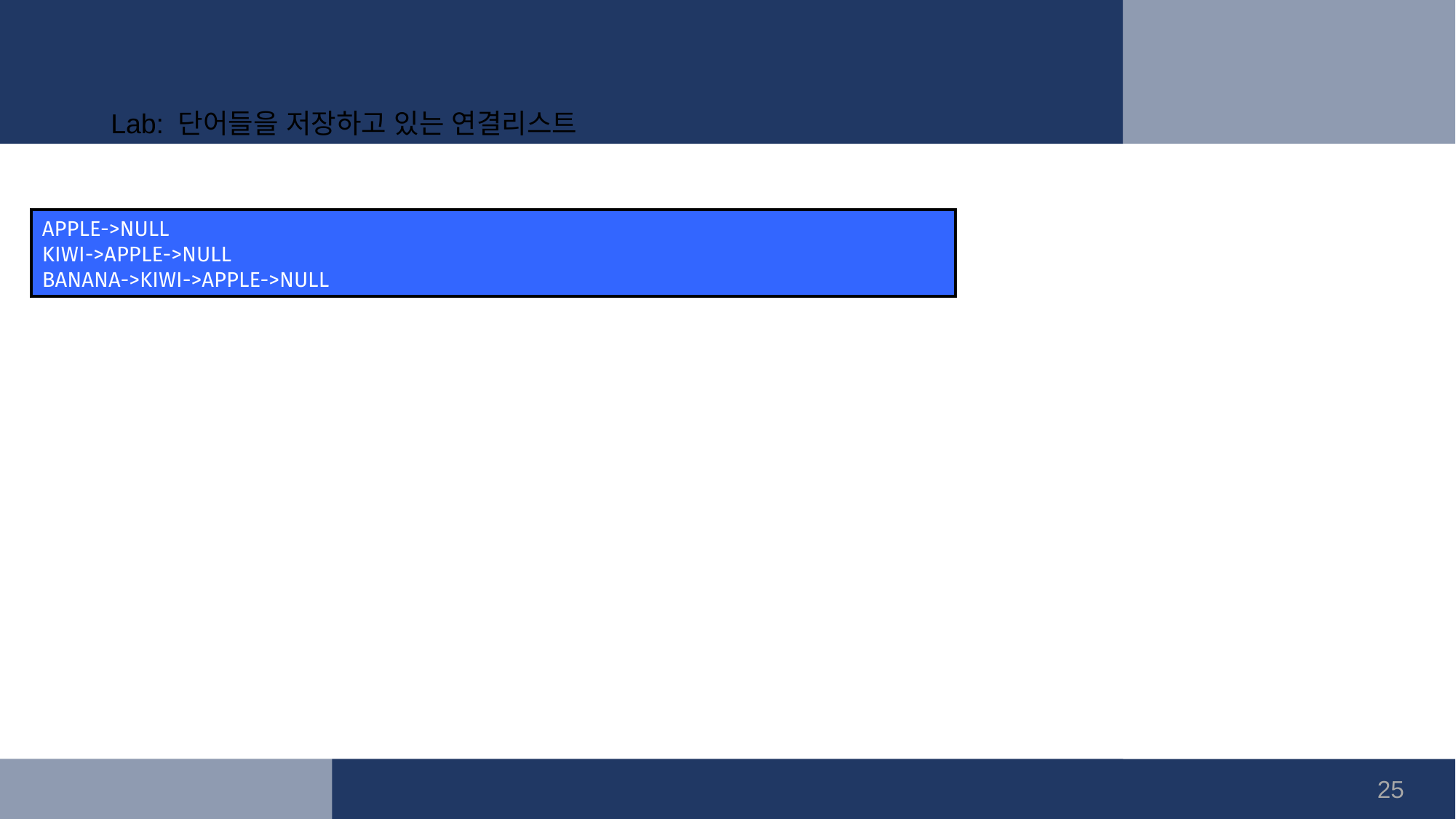

# Lab: 단어들을 저장하고 있는 연결리스트

APPLE->NULL
KIWI->APPLE->NULL
BANANA->KIWI->APPLE->NULL
25